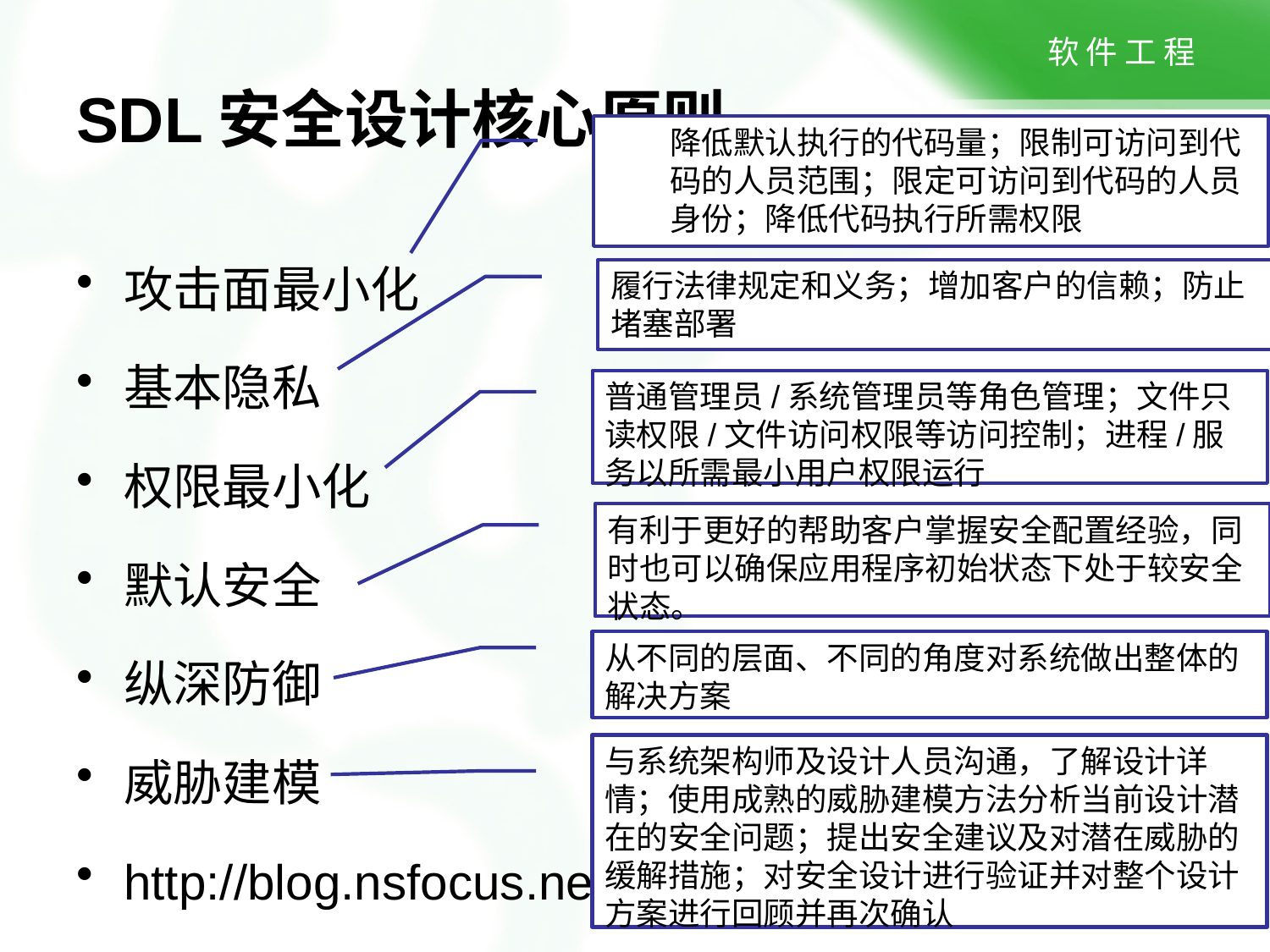

# SDL安全设计核心原则
降低默认执行的代码量；限制可访问到代码的人员范围；限定可访问到代码的人员身份；降低代码执行所需权限
攻击面最小化
基本隐私
权限最小化
默认安全
纵深防御
威胁建模
http://blog.nsfocus.net/sdl/
履行法律规定和义务；增加客户的信赖；防止堵塞部署

普通管理员/系统管理员等角色管理；文件只读权限/文件访问权限等访问控制；进程/服务以所需最小用户权限运行

有利于更好的帮助客户掌握安全配置经验，同时也可以确保应用程序初始状态下处于较安全状态。
从不同的层面、不同的角度对系统做出整体的解决方案
与系统架构师及设计人员沟通，了解设计详情；使用成熟的威胁建模方法分析当前设计潜在的安全问题；提出安全建议及对潜在威胁的缓解措施；对安全设计进行验证并对整个设计方案进行回顾并再次确认